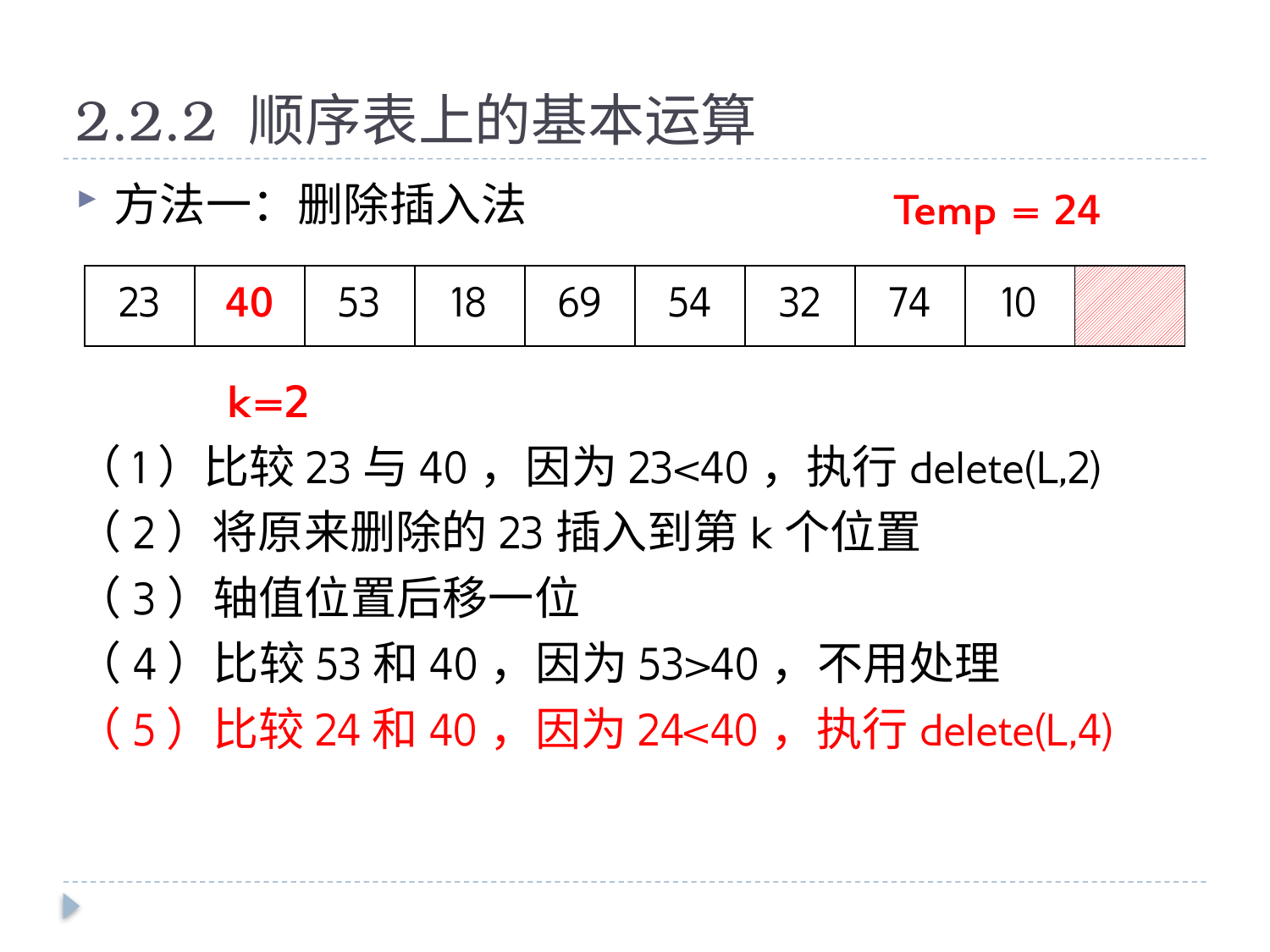

# 2.2.2 顺序表上的基本运算
方法一：删除插入法

           k=2
（1）比较23与40，因为23<40，执行delete(L,2)
（2）将原来删除的23插入到第k个位置
（3）轴值位置后移一位
（4）比较53和40，因为53>40，不用处理
（5）比较24和40，因为24<40，执行delete(L,4)
Temp = 24
| 23 | 40 | 53 | 18 | 69 | 54 | 32 | 74 | 10 |  |
| --- | --- | --- | --- | --- | --- | --- | --- | --- | --- |